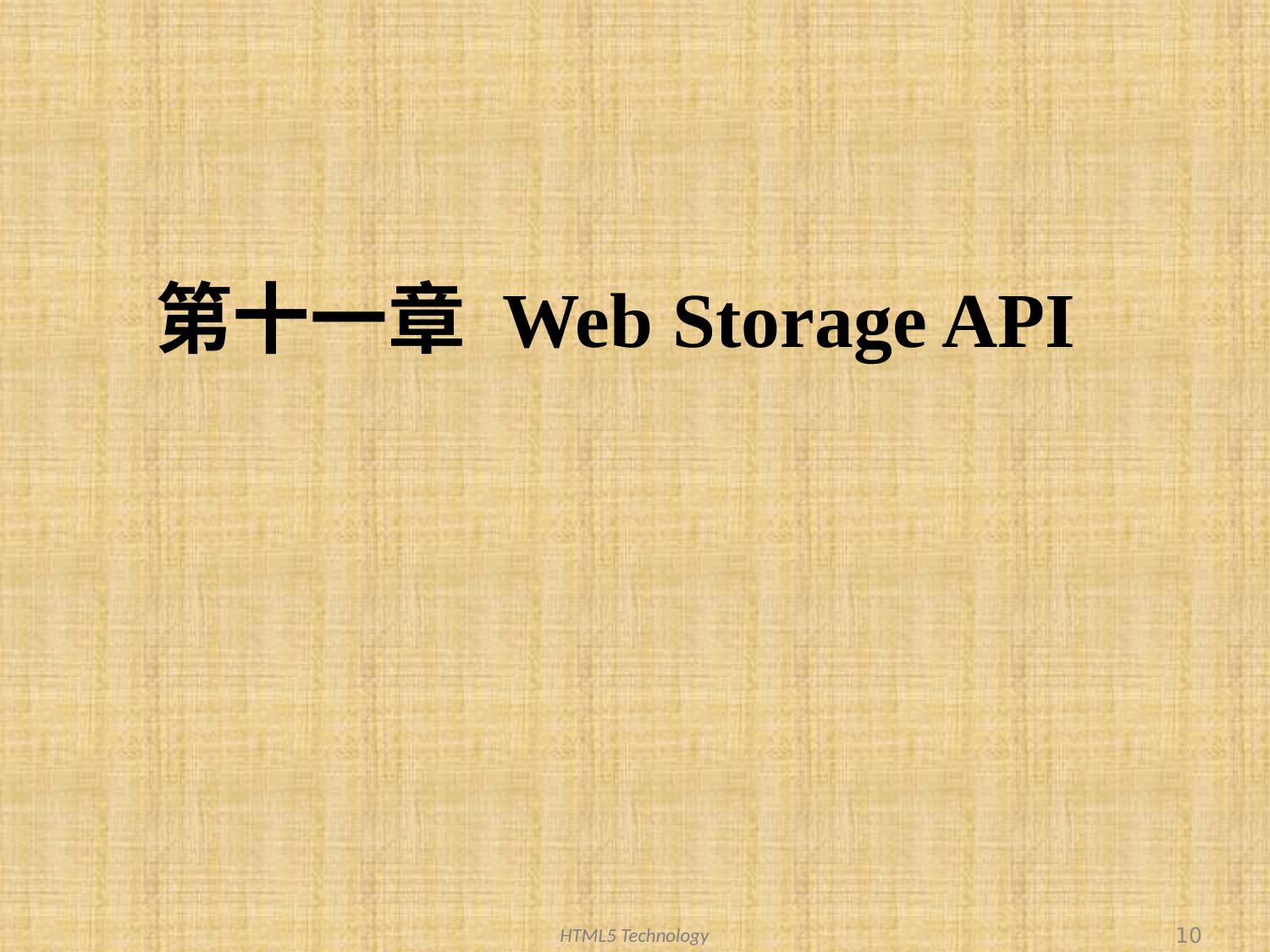

第十一章 Web Storage API
HTML5 Technology
10